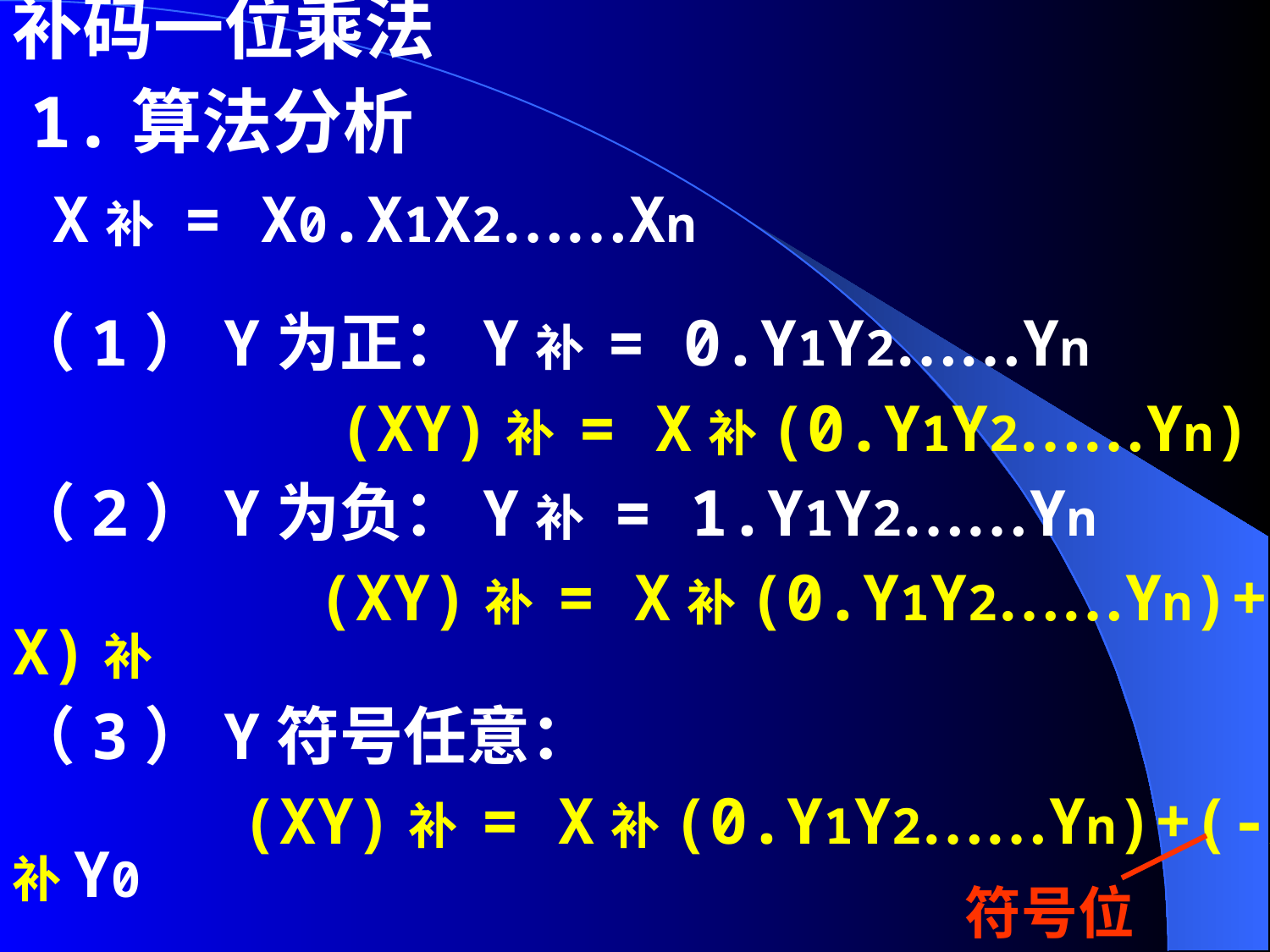

补码一位乘法
 1.算法分析
  X补 = X0.X1X2……Xn
（1）Y为正：Y补 = 0.Y1Y2……Yn
           (XY)补 = X补(0.Y1Y2……Yn)
（2）Y为负：Y补 = 1.Y1Y2……Yn
        (XY)补 = X补(0.Y1Y2……Yn)+(-X)补
（3）Y符号任意：
      (XY)补 = X补(0.Y1Y2……Yn)+(-X)补Y0

符号位